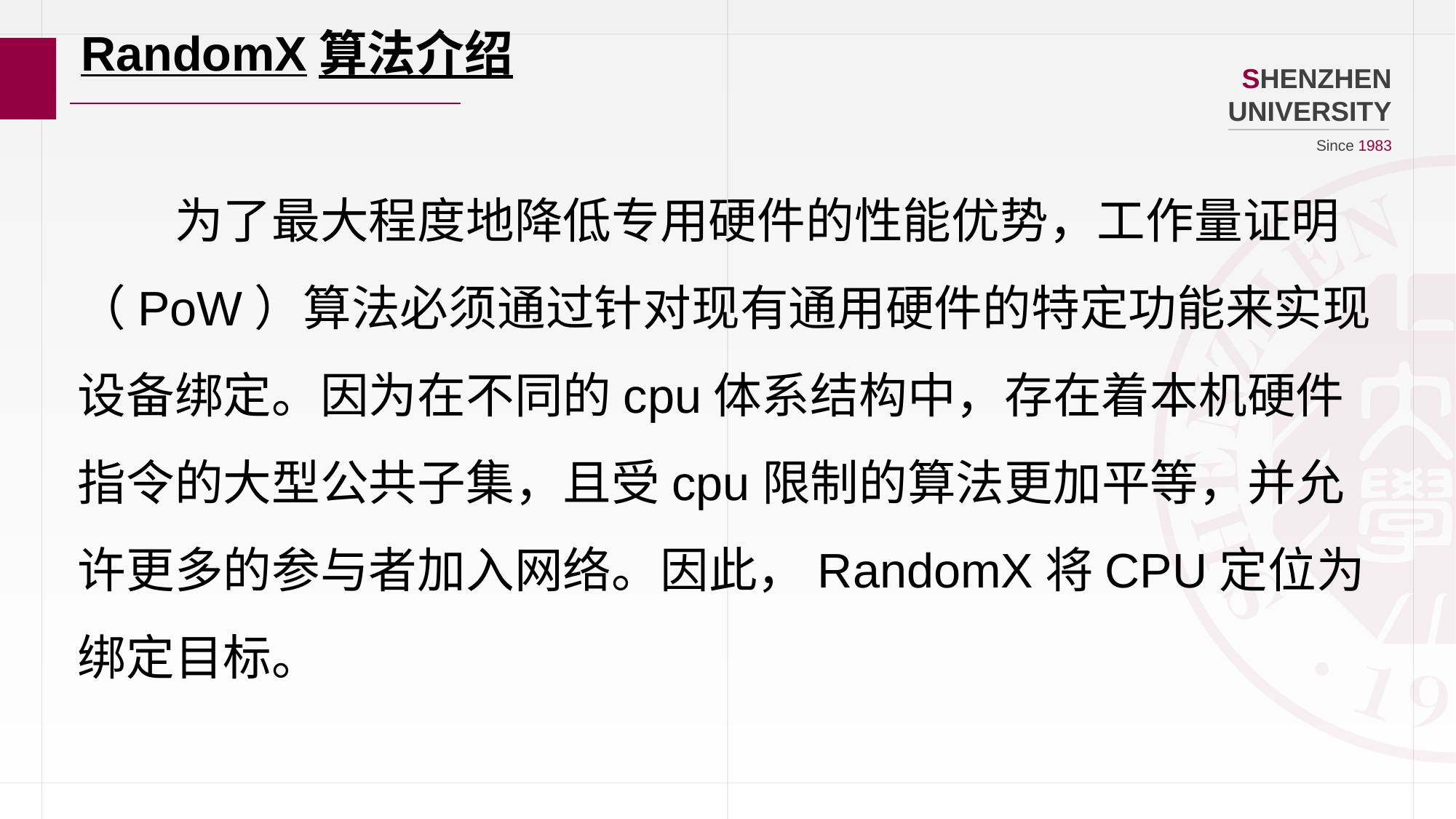

RandomX算法介绍

为了最大程度地降低专用硬件的性能优势，工作量证明（PoW）算法必须通过针对现有通用硬件的特定功能来实现设备绑定。因为在不同的cpu体系结构中，存在着本机硬件指令的大型公共子集，且受cpu限制的算法更加平等，并允许更多的参与者加入网络。因此，RandomX将CPU定位为绑定目标。

4